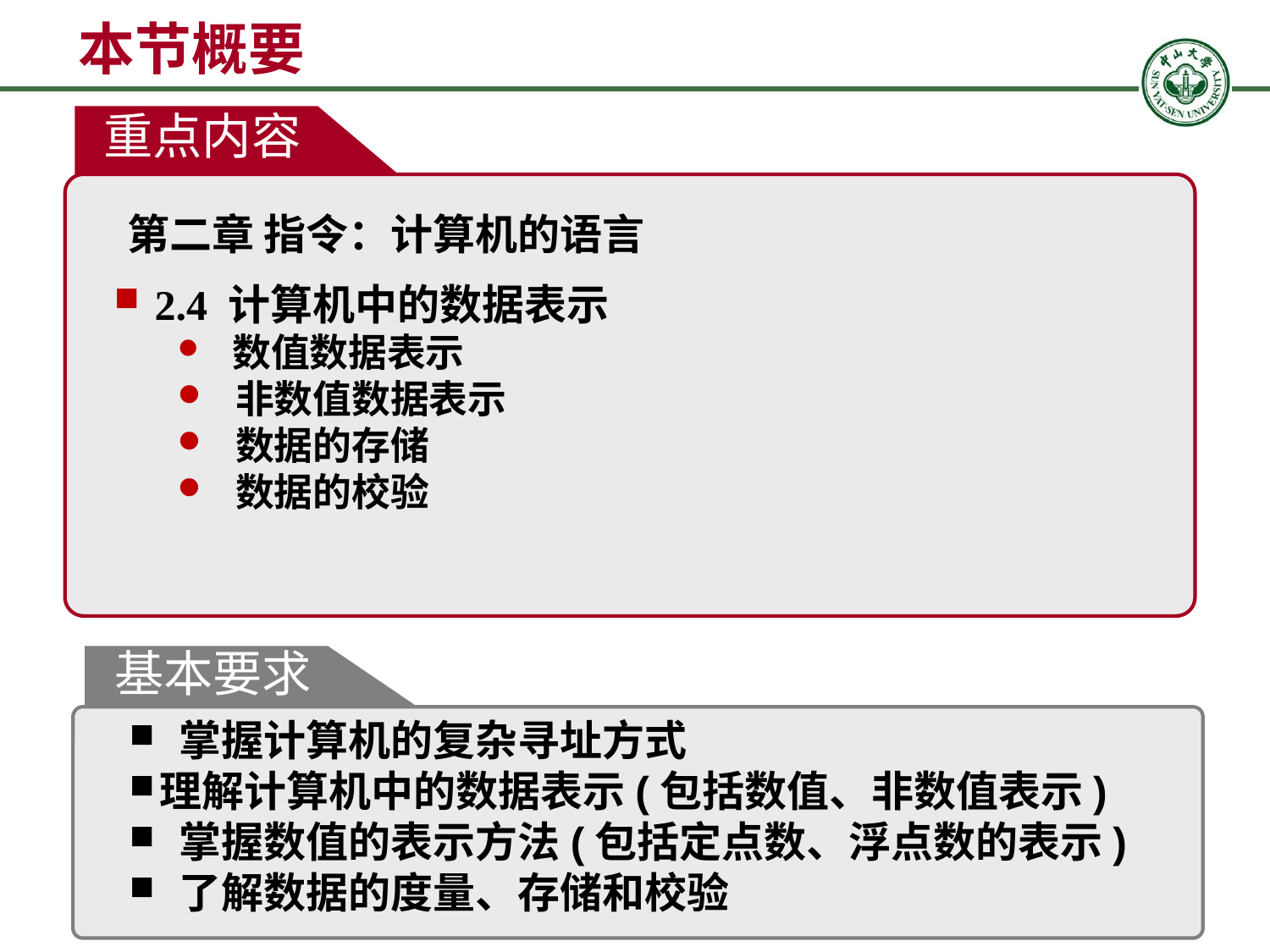

本节概要
重点内容

第二章 指令：计算机的语言
 2.4 计算机中的数据表示
  数值数据表示
  非数值数据表示
  数据的存储
  数据的校验
基本要求

 掌握计算机的复杂寻址方式
理解计算机中的数据表示(包括数值、非数值表示)
 掌握数值的表示方法(包括定点数、浮点数的表示)
 了解数据的度量、存储和校验